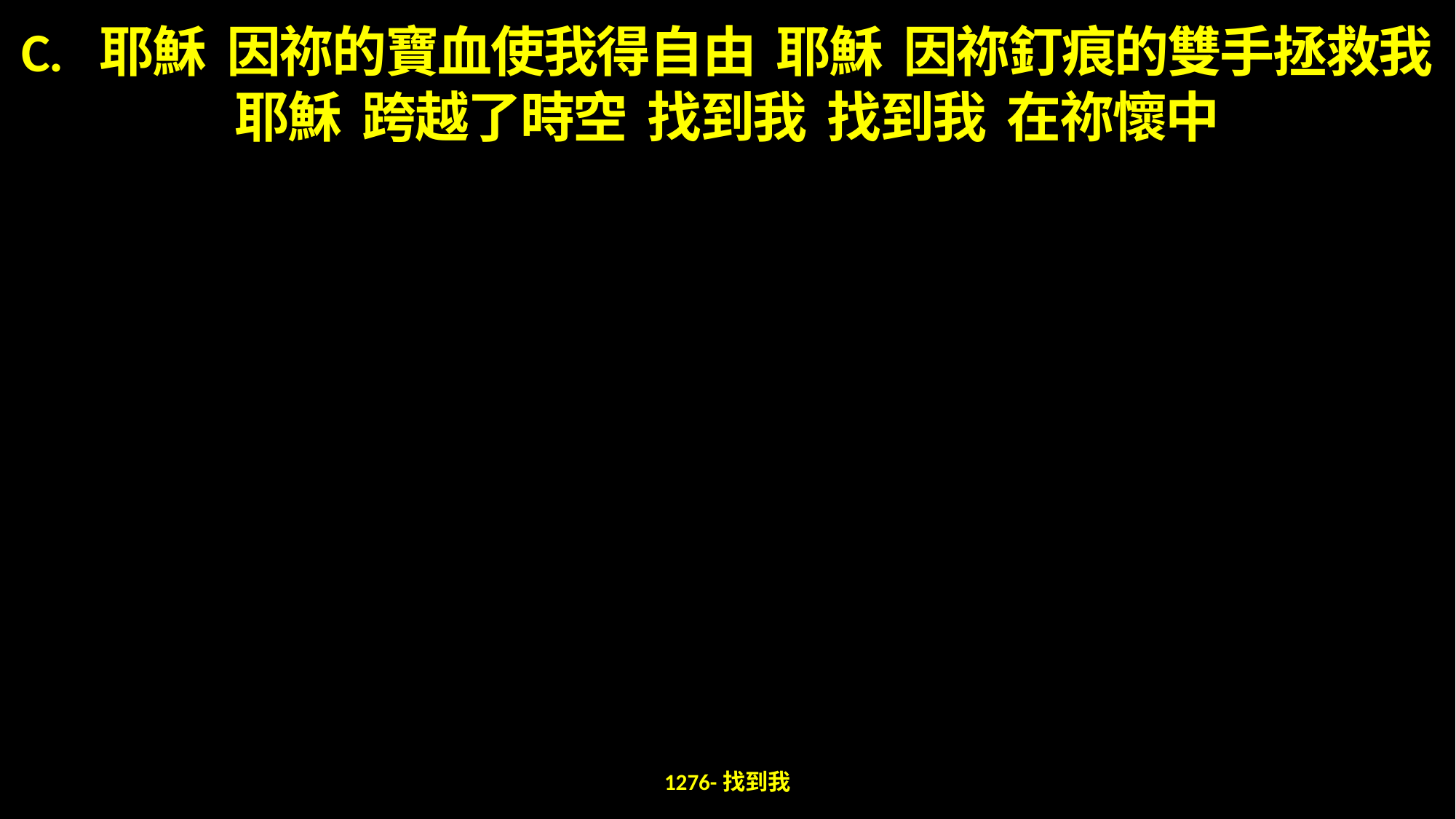

C.  耶穌  因祢的寶血使我得自由  耶穌  因祢釘痕的雙手拯救我
耶穌  跨越了時空  找到我  找到我  在祢懷中

1276-找到我